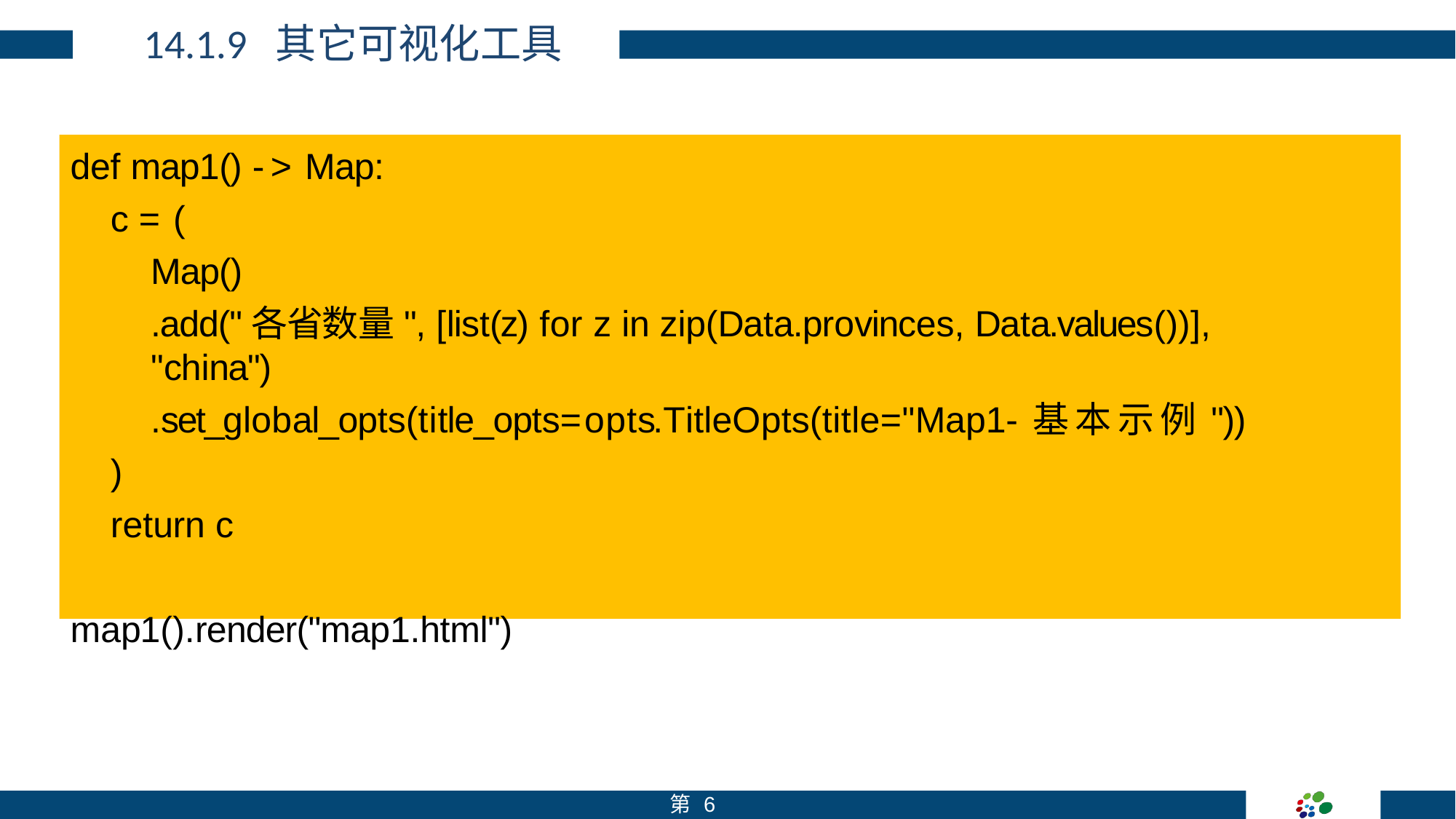

# 14.1.9  其它可视化工具

def map1() -> Map:

c = (

Map()

.add("各省数量", [list(z) for z in zip(Data.provinces, Data.values())], "china")

.set_global_opts(title_opts=opts.TitleOpts(title="Map1-基本示例"))

)

return c

map1().render("map1.html")
第 6 页